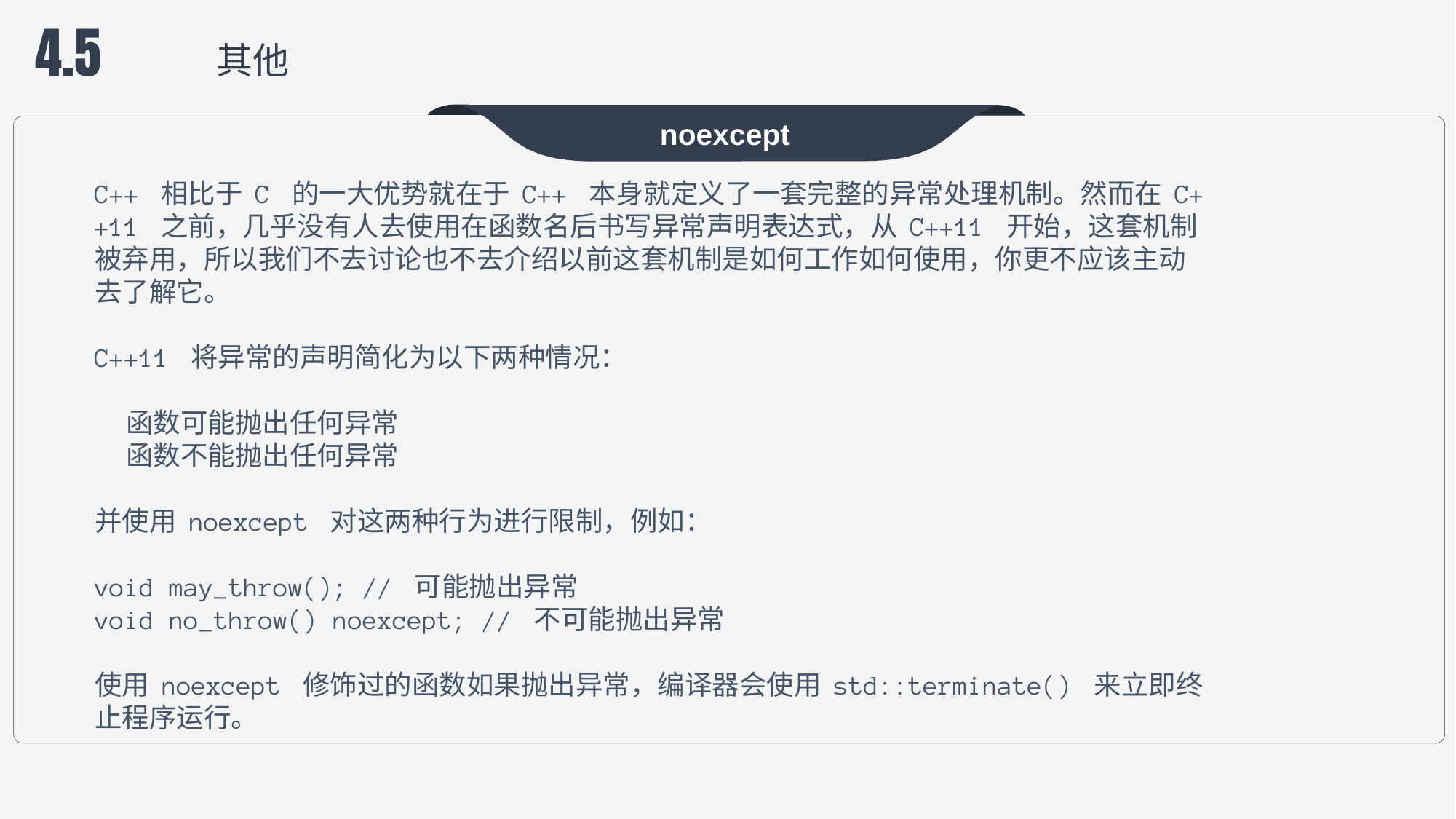

4.5
其他

noexcept

C++ 相比于 C 的一大优势就在于 C++ 本身就定义了一套完整的异常处理机制。然而在 C++11 之前，几乎没有人去使用在函数名后书写异常声明表达式，从 C++11 开始，这套机制被弃用，所以我们不去讨论也不去介绍以前这套机制是如何工作如何使用，你更不应该主动去了解它。

C++11 将异常的声明简化为以下两种情况：

    函数可能抛出任何异常
    函数不能抛出任何异常

并使用 noexcept 对这两种行为进行限制，例如：

void may_throw(); // 可能抛出异常
void no_throw() noexcept; // 不可能抛出异常

使用 noexcept 修饰过的函数如果抛出异常，编译器会使用 std::terminate() 来立即终止程序运行。